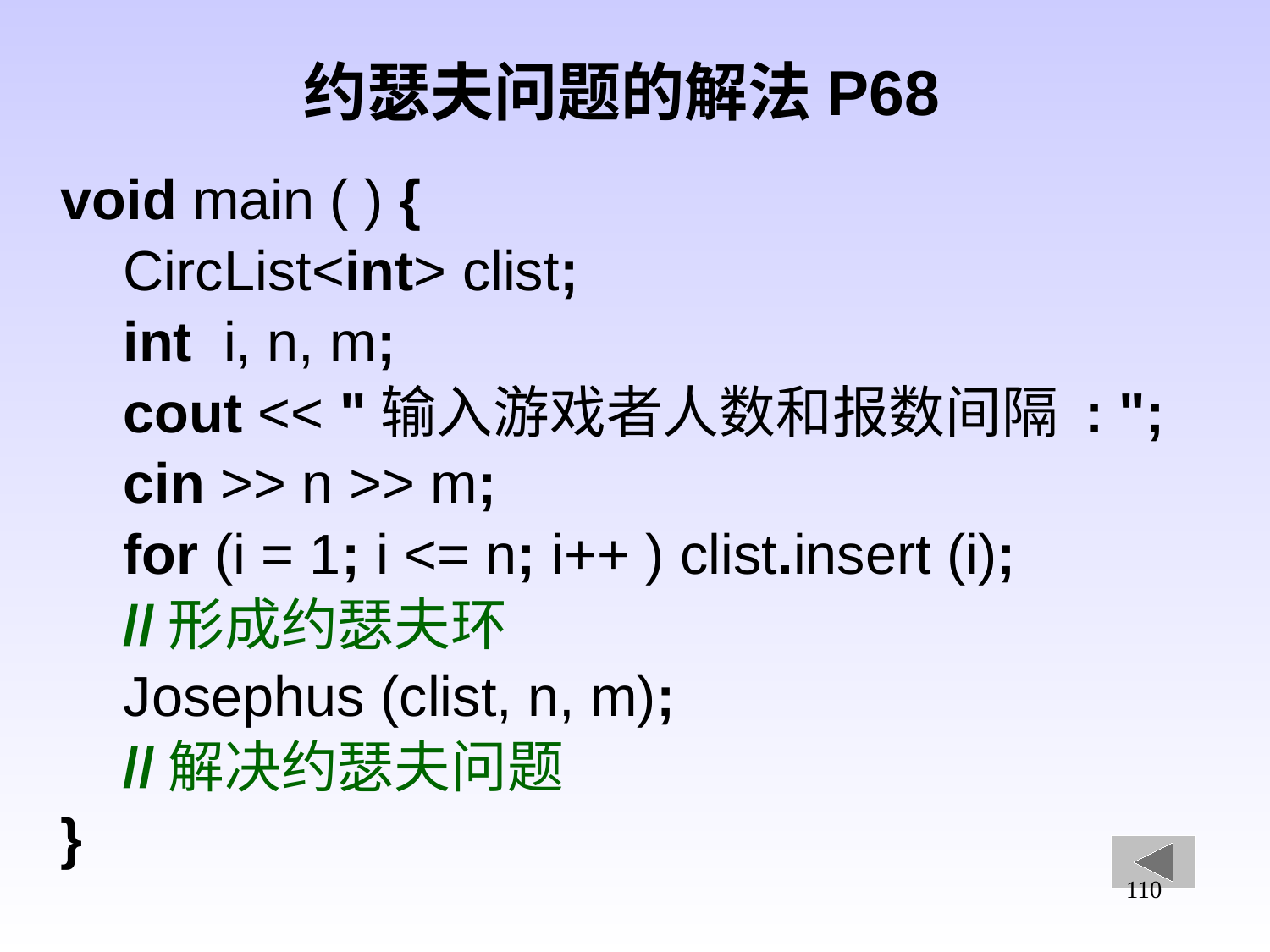

约瑟夫问题的解法P68

void main ( ) {
    CircList<int> clist;
    int  i, n, m;
    cout << "输入游戏者人数和报数间隔 : ";
    cin >> n >> m;
    for (i = 1; i <= n; i++ ) clist.insert (i);
    //形成约瑟夫环
    Josephus (clist, n, m);
    //解决约瑟夫问题
}

110